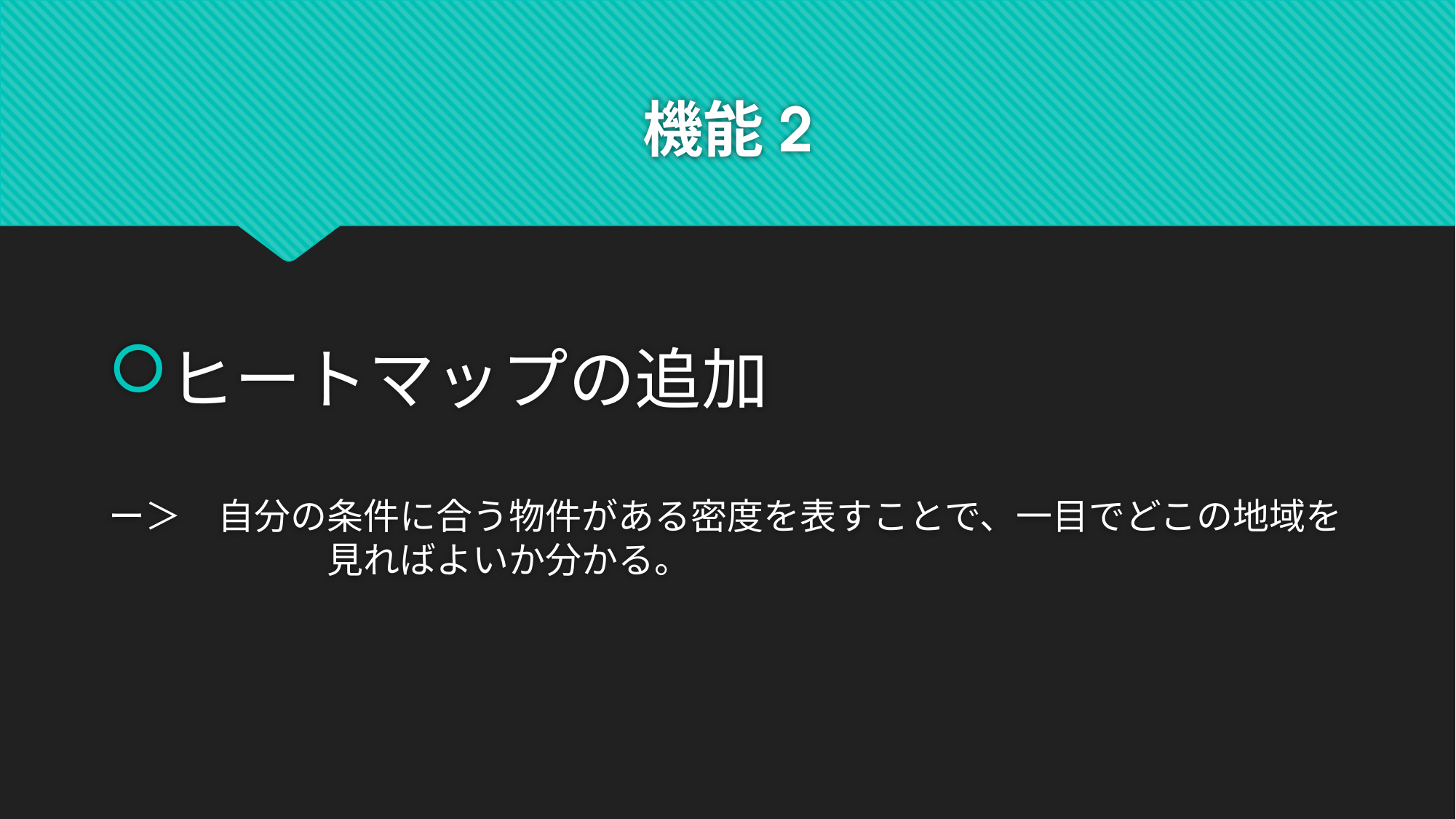

# 機能2
ヒートマップの追加

ー＞　自分の条件に合う物件がある密度を表すことで、一目でどこの地域を		見ればよいか分かる。